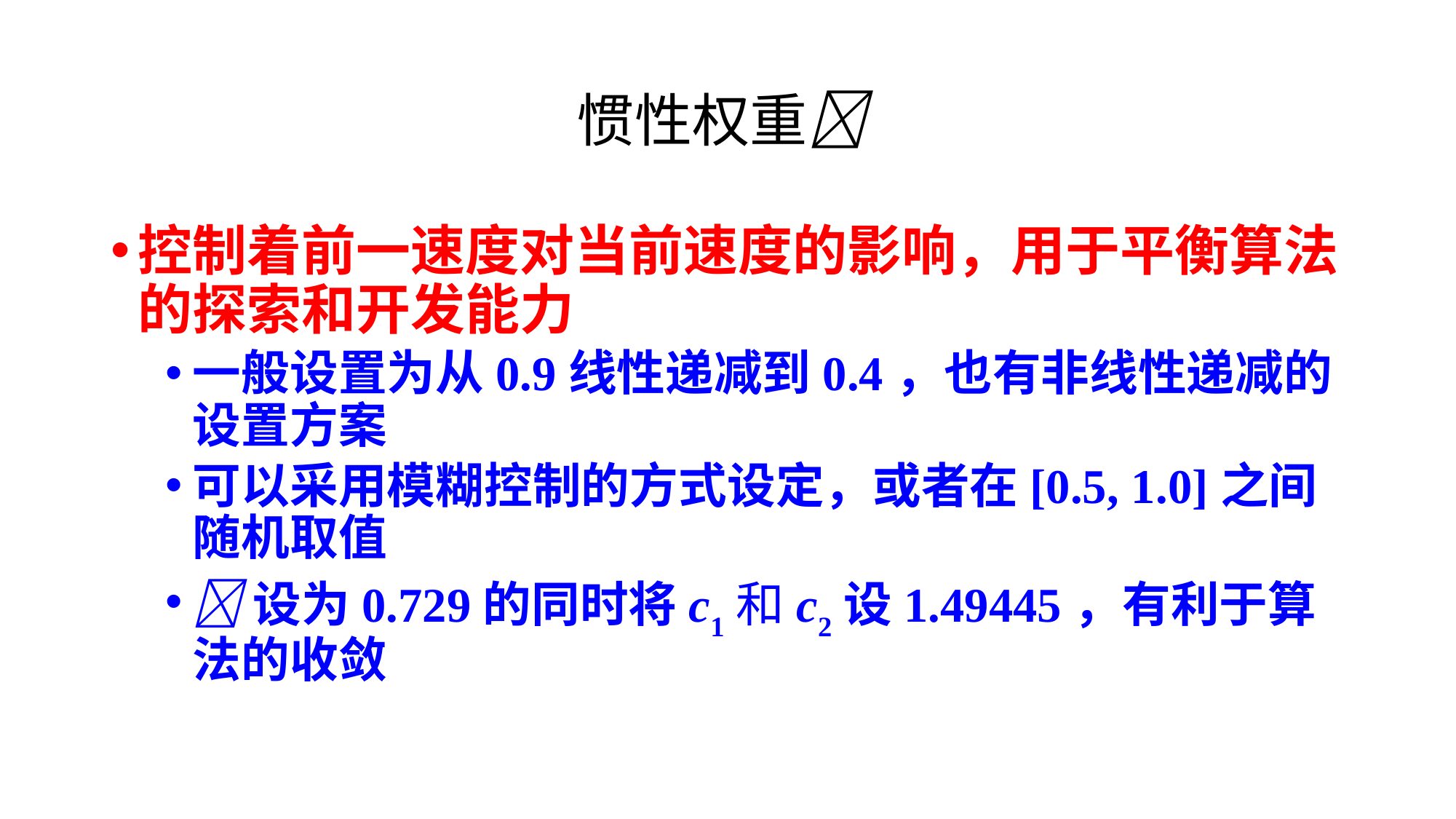

# 惯性权重ω
控制着前一速度对当前速度的影响，用于平衡算法的探索和开发能力
一般设置为从0.9线性递减到0.4，也有非线性递减的设置方案
可以采用模糊控制的方式设定，或者在[0.5, 1.0]之间随机取值
ω设为0.729的同时将c1和c2设1.49445，有利于算法的收敛